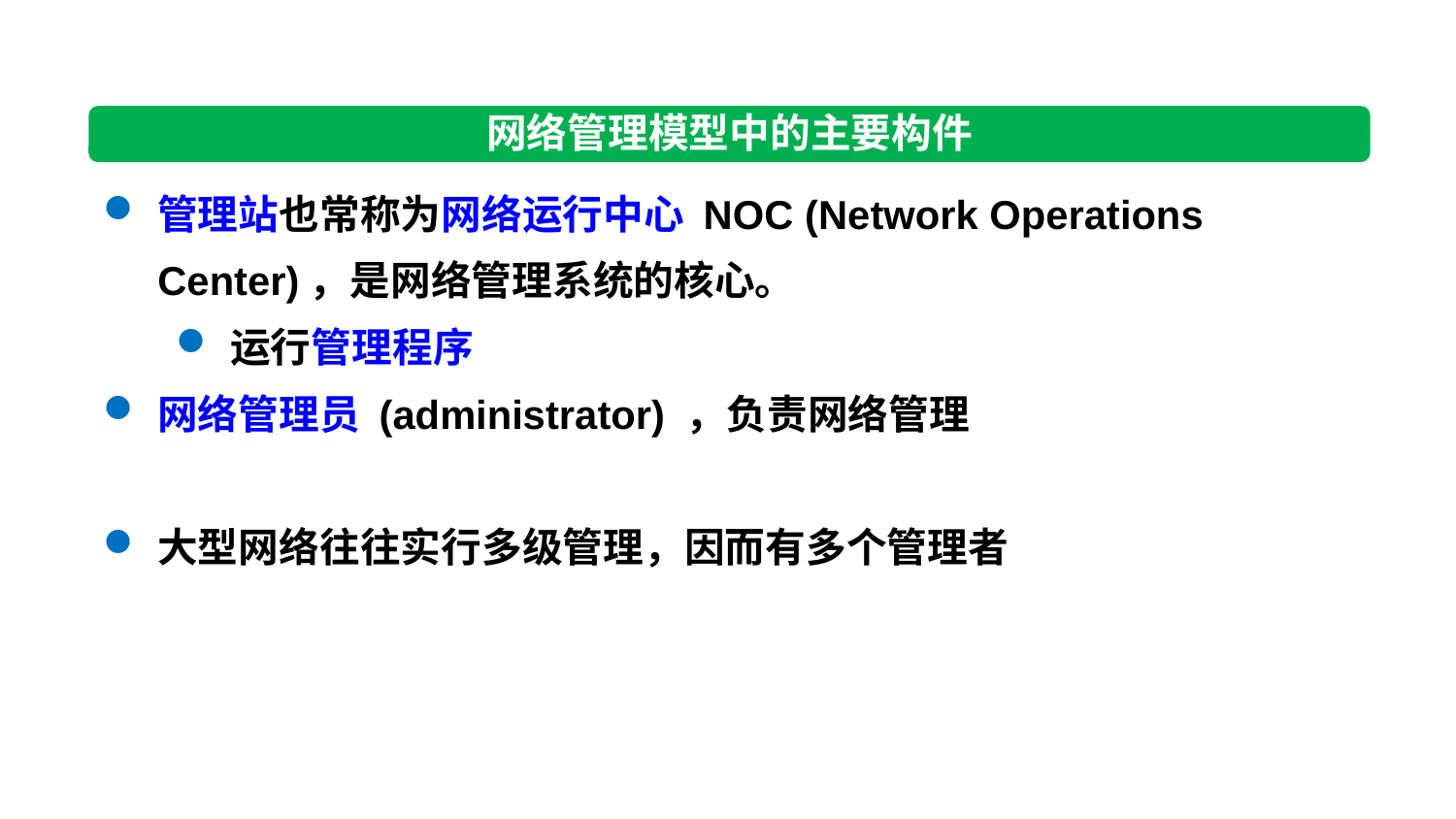

网络管理模型中的主要构件

管理站也常称为网络运行中心 NOC (Network Operations Center)，是网络管理系统的核心。
运行管理程序
网络管理员 (administrator) ，负责网络管理

大型网络往往实行多级管理，因而有多个管理者
150